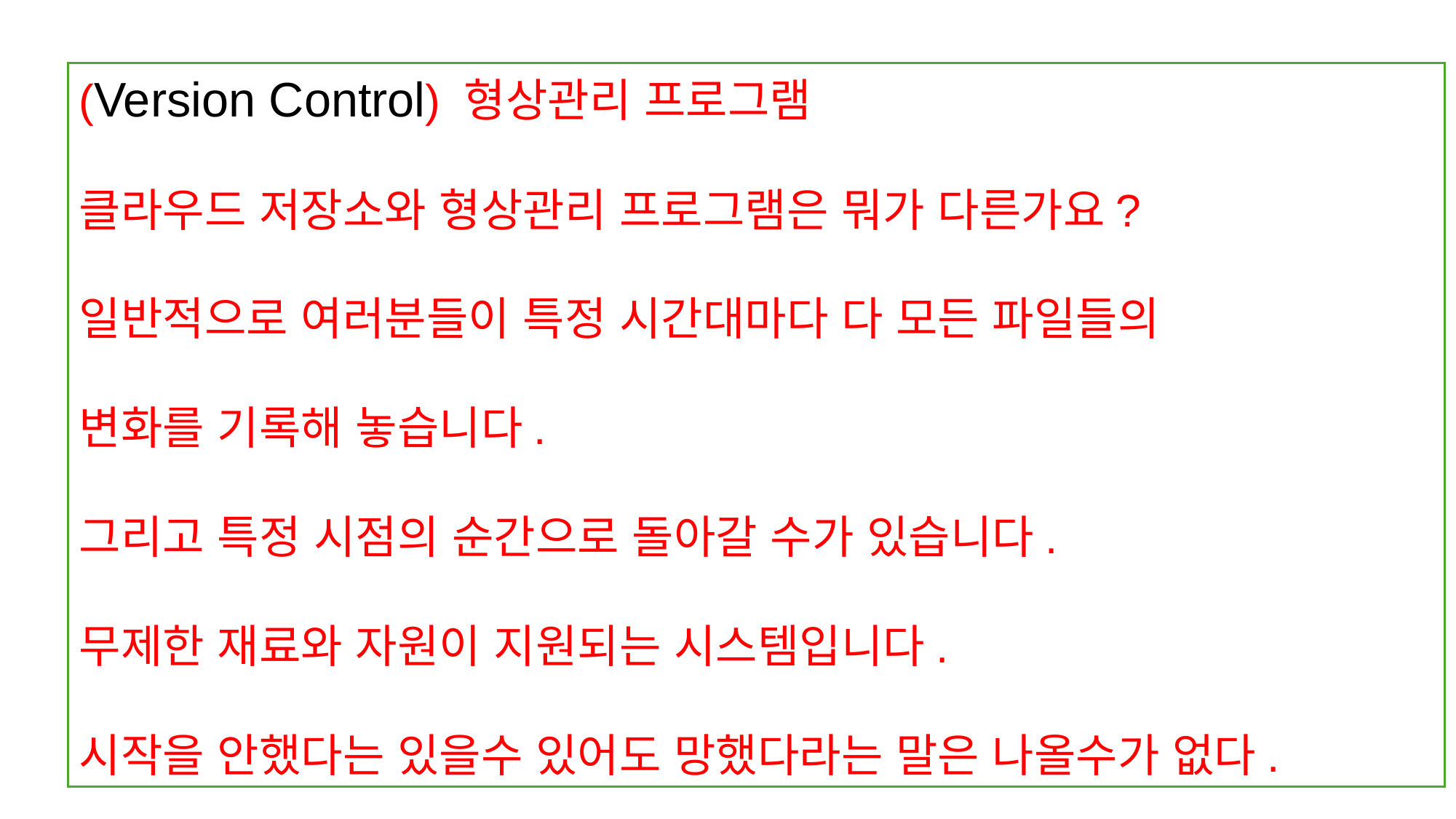

(Version Control) 형상관리 프로그램

클라우드 저장소와 형상관리 프로그램은 뭐가 다른가요?

일반적으로 여러분들이 특정 시간대마다 다 모든 파일들의

변화를 기록해 놓습니다.

그리고 특정 시점의 순간으로 돌아갈 수가 있습니다.

무제한 재료와 자원이 지원되는 시스템입니다.

시작을 안했다는 있을수 있어도 망했다라는 말은 나올수가 없다.